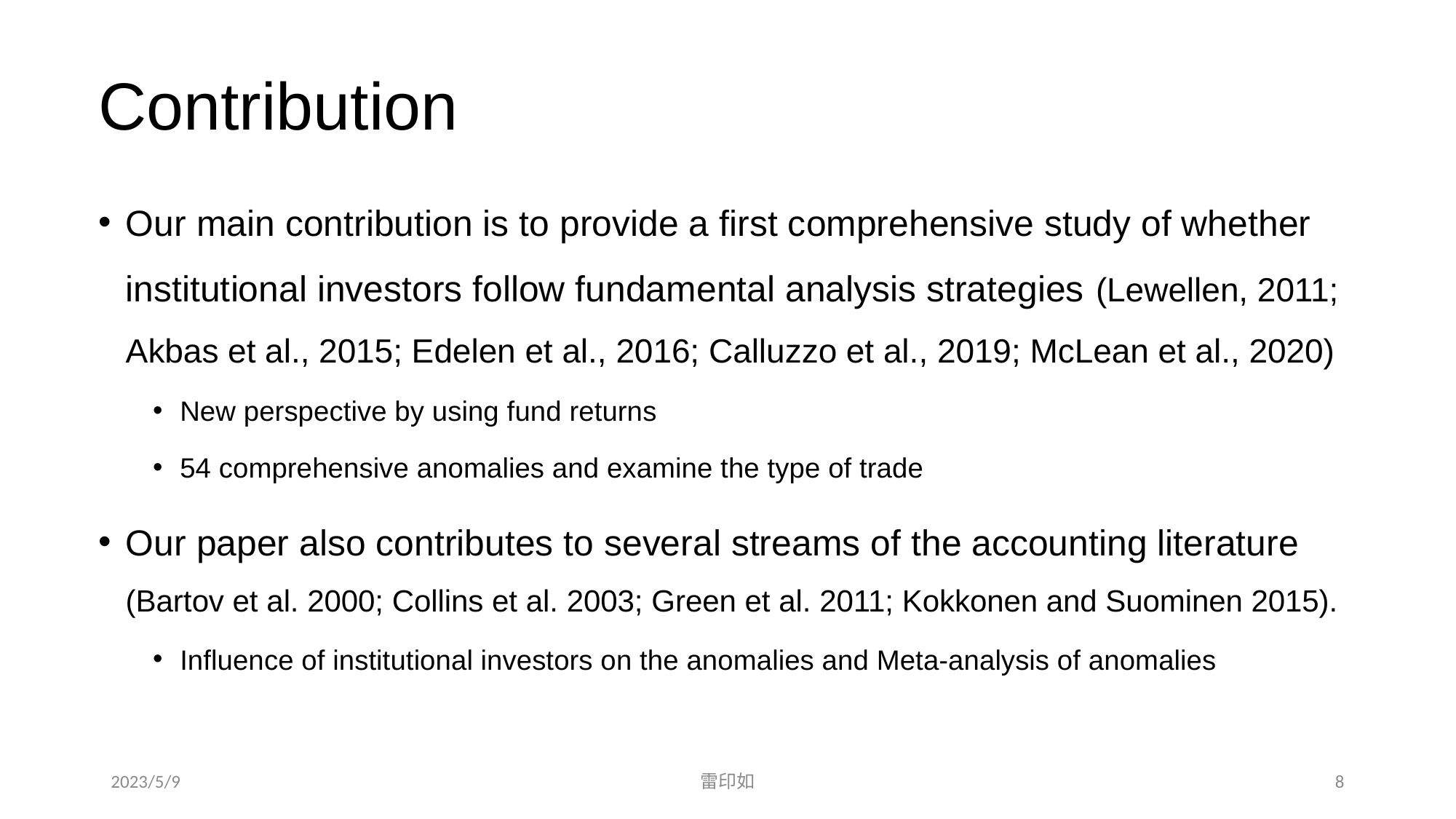

# Contribution
Our main contribution is to provide a first comprehensive study of whether institutional investors follow fundamental analysis strategies (Lewellen, 2011; Akbas et al., 2015; Edelen et al., 2016; Calluzzo et al., 2019; McLean et al., 2020)
New perspective by using fund returns
54 comprehensive anomalies and examine the type of trade
Our paper also contributes to several streams of the accounting literature (Bartov et al. 2000; Collins et al. 2003; Green et al. 2011; Kokkonen and Suominen 2015).
Influence of institutional investors on the anomalies and Meta-analysis of anomalies

2023/5/9
8
雷印如